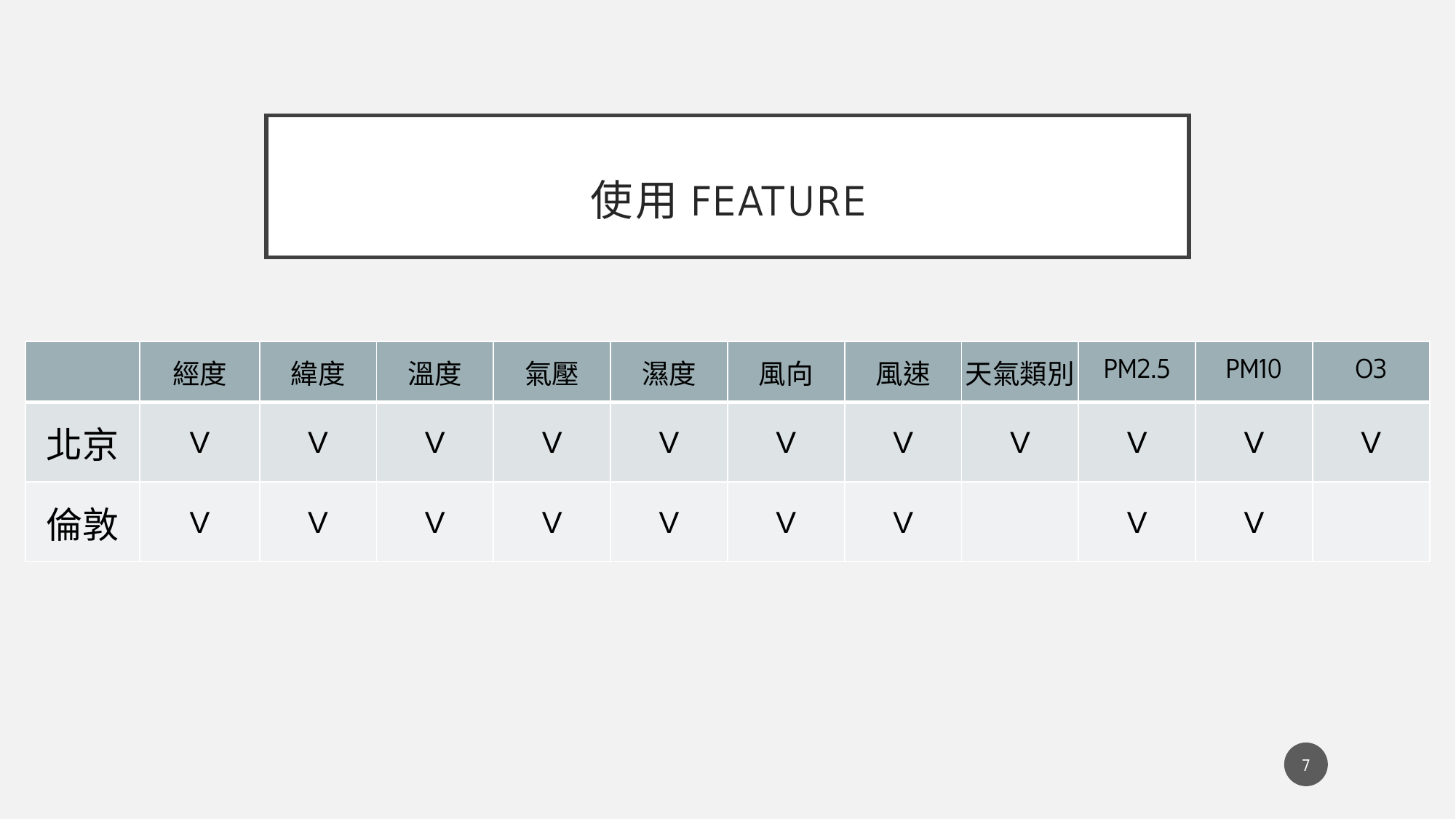

# 使用Feature
|  | 經度 | 緯度 | 溫度 | 氣壓 | 濕度 | 風向 | 風速 | 天氣類別 | PM2.5 | PM10 | O3 |
| --- | --- | --- | --- | --- | --- | --- | --- | --- | --- | --- | --- |
| 北京 | V | V | V | V | V | V | V | V | V | V | V |
| 倫敦 | V | V | V | V | V | V | V |  | V | V |  |
7